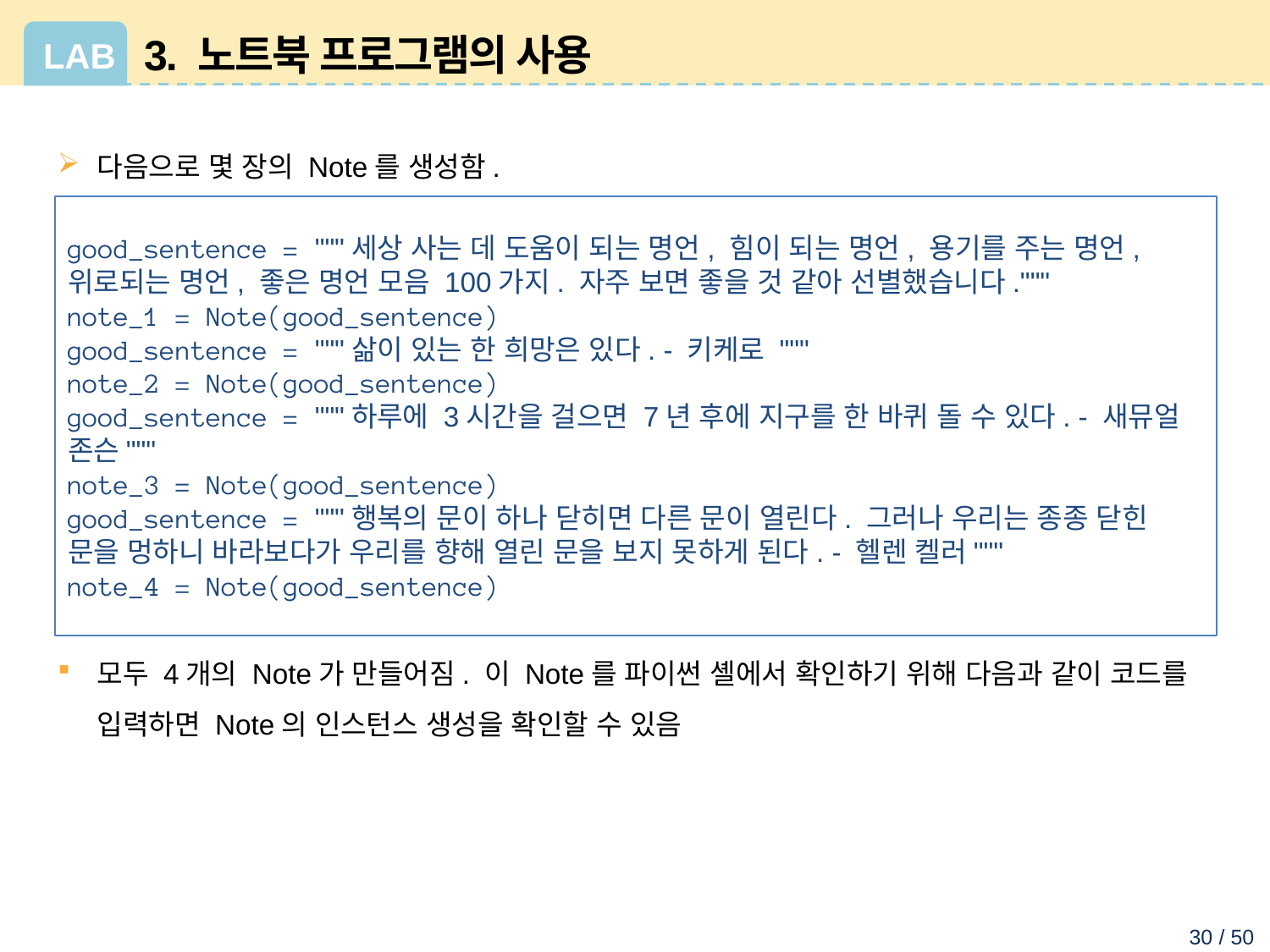

# 3. 노트북 프로그램의 사용

다음으로 몇 장의 Note를 생성함.

모두 4개의 Note가 만들어짐. 이 Note를 파이썬 셸에서 확인하기 위해 다음과 같이 코드를 입력하면 Note의 인스턴스 생성을 확인할 수 있음
good_sentence = """세상 사는 데 도움이 되는 명언, 힘이 되는 명언, 용기를 주는 명언, 위로되는 명언, 좋은 명언 모음 100가지. 자주 보면 좋을 것 같아 선별했습니다."""
note_1 = Note(good_sentence)
good_sentence = """삶이 있는 한 희망은 있다. - 키케로 """
note_2 = Note(good_sentence)
good_sentence = """하루에 3시간을 걸으면 7년 후에 지구를 한 바퀴 돌 수 있다. - 새뮤얼 존슨"""
note_3 = Note(good_sentence)
good_sentence = """행복의 문이 하나 닫히면 다른 문이 열린다. 그러나 우리는 종종 닫힌 문을 멍하니 바라보다가 우리를 향해 열린 문을 보지 못하게 된다. - 헬렌 켈러"""
note_4 = Note(good_sentence)